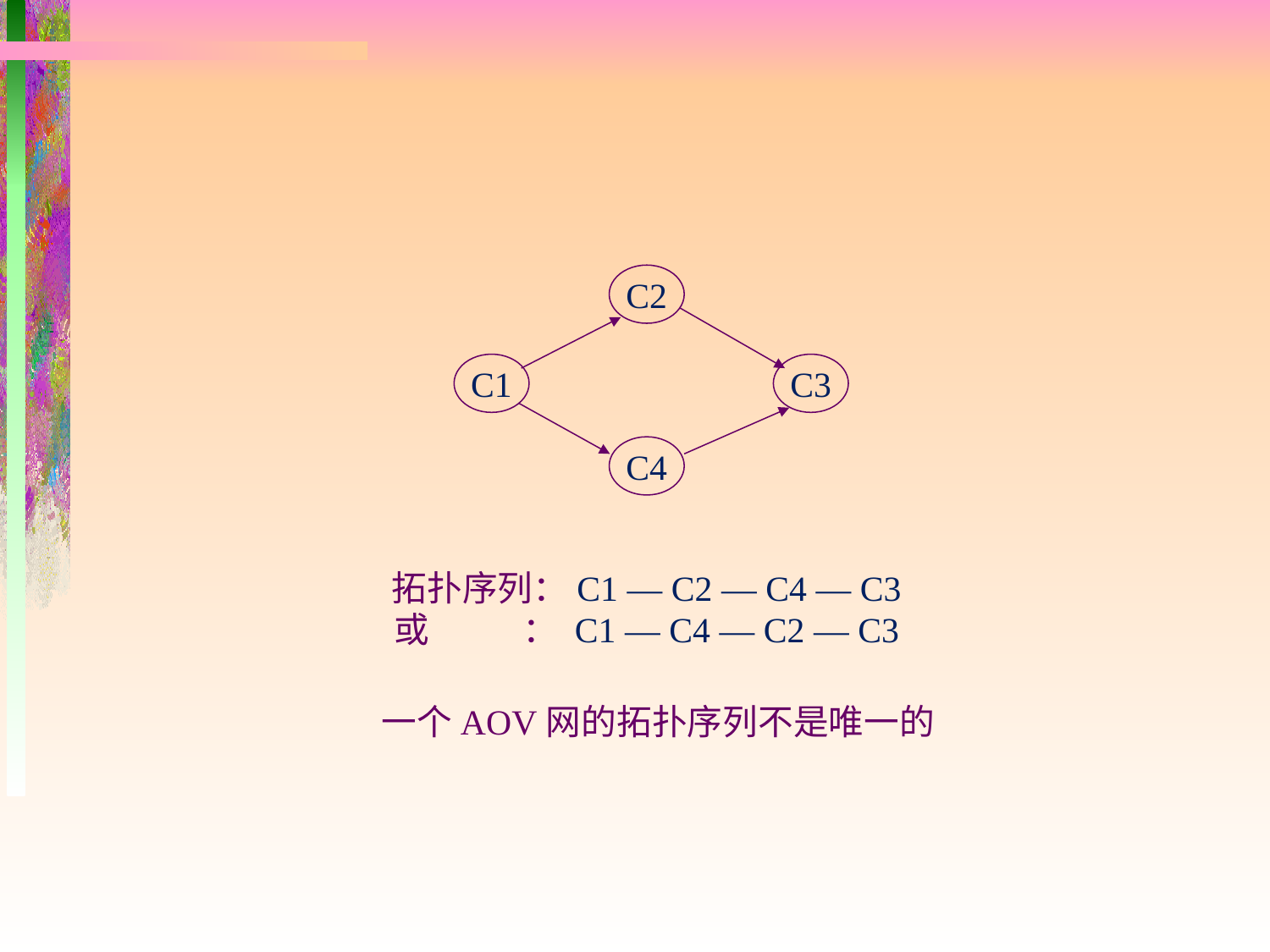

C2

C1
C3

C4
拓扑序列：C1 — C2 — C4 — C3
或            ： C1 — C4 — C2 — C3
一个AOV网的拓扑序列不是唯一的